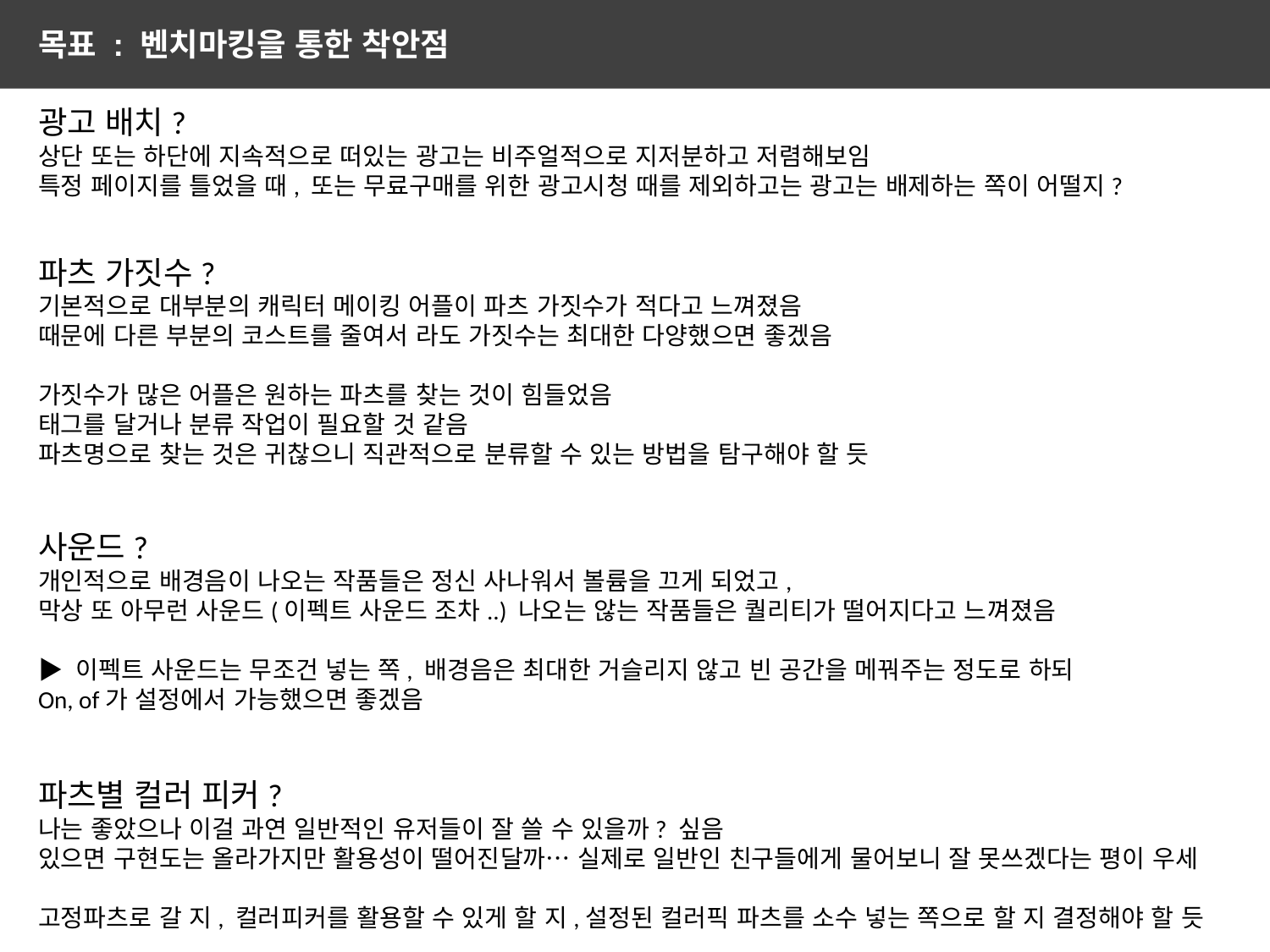

목표 : 벤치마킹을 통한 착안점
광고 배치?
상단 또는 하단에 지속적으로 떠있는 광고는 비주얼적으로 지저분하고 저렴해보임
특정 페이지를 틀었을 때, 또는 무료구매를 위한 광고시청 때를 제외하고는 광고는 배제하는 쪽이 어떨지?
파츠 가짓수?
기본적으로 대부분의 캐릭터 메이킹 어플이 파츠 가짓수가 적다고 느껴졌음
때문에 다른 부분의 코스트를 줄여서 라도 가짓수는 최대한 다양했으면 좋겠음

가짓수가 많은 어플은 원하는 파츠를 찾는 것이 힘들었음
태그를 달거나 분류 작업이 필요할 것 같음
파츠명으로 찾는 것은 귀찮으니 직관적으로 분류할 수 있는 방법을 탐구해야 할 듯

사운드?
개인적으로 배경음이 나오는 작품들은 정신 사나워서 볼륨을 끄게 되었고,
막상 또 아무런 사운드(이펙트 사운드 조차..) 나오는 않는 작품들은 퀄리티가 떨어지다고 느껴졌음

▶ 이펙트 사운드는 무조건 넣는 쪽, 배경음은 최대한 거슬리지 않고 빈 공간을 메꿔주는 정도로 하되
On, of가 설정에서 가능했으면 좋겠음
파츠별 컬러 피커?
나는 좋았으나 이걸 과연 일반적인 유저들이 잘 쓸 수 있을까? 싶음
있으면 구현도는 올라가지만 활용성이 떨어진달까… 실제로 일반인 친구들에게 물어보니 잘 못쓰겠다는 평이 우세

고정파츠로 갈 지, 컬러피커를 활용할 수 있게 할 지,설정된 컬러픽 파츠를 소수 넣는 쪽으로 할 지 결정해야 할 듯